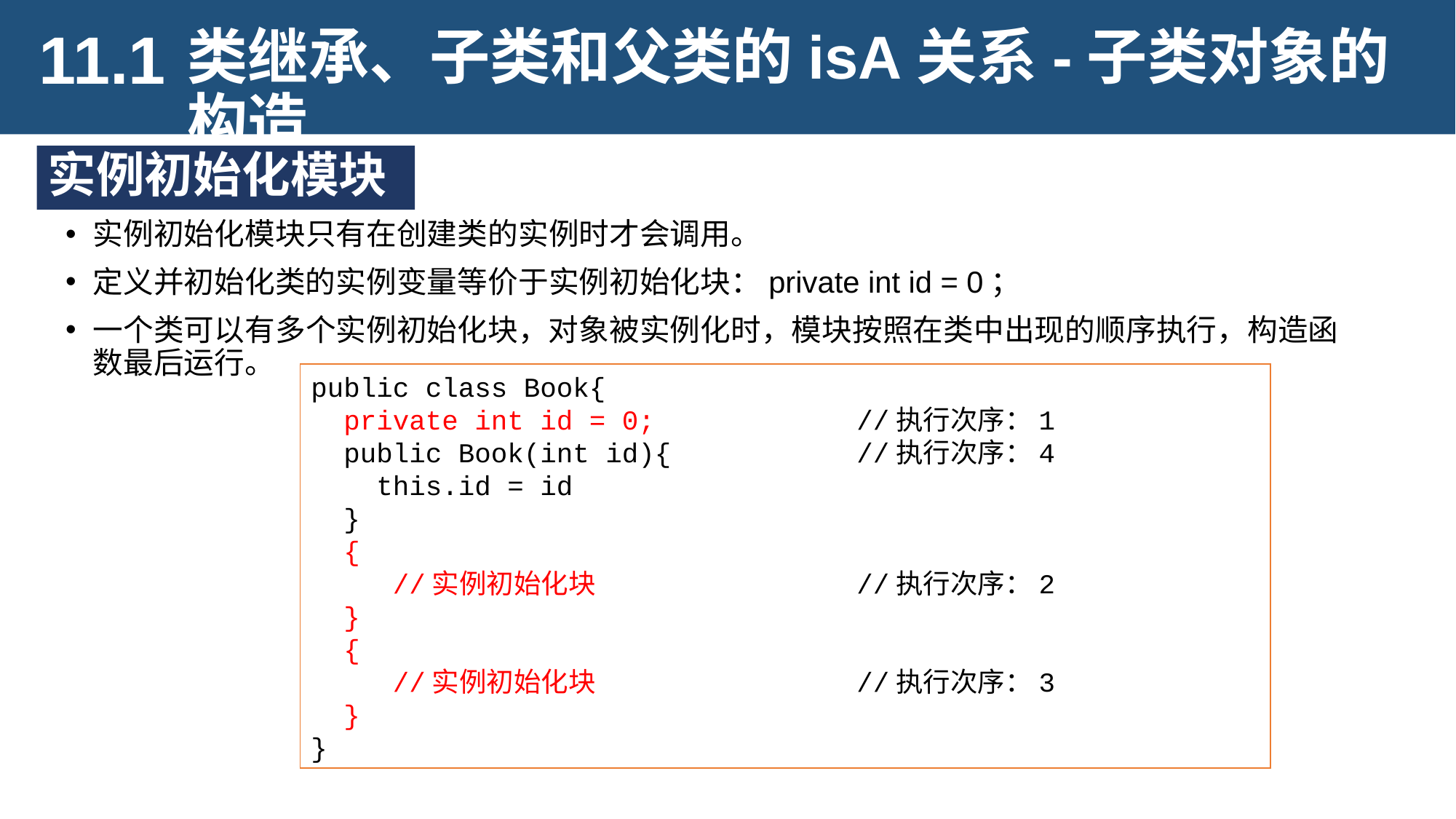

类继承、子类和父类的isA关系-子类对象的构造
11.1
实例初始化模块
实例初始化模块只有在创建类的实例时才会调用。
定义并初始化类的实例变量等价于实例初始化块：private int id = 0；
一个类可以有多个实例初始化块，对象被实例化时，模块按照在类中出现的顺序执行，构造函数最后运行。

public class Book{
  private int id = 0;		//执行次序：1
  public Book(int id){		//执行次序：4
    this.id = id
  }
  {
     //实例初始化块			//执行次序：2
  }
  {
     //实例初始化块			//执行次序：3
  }
}